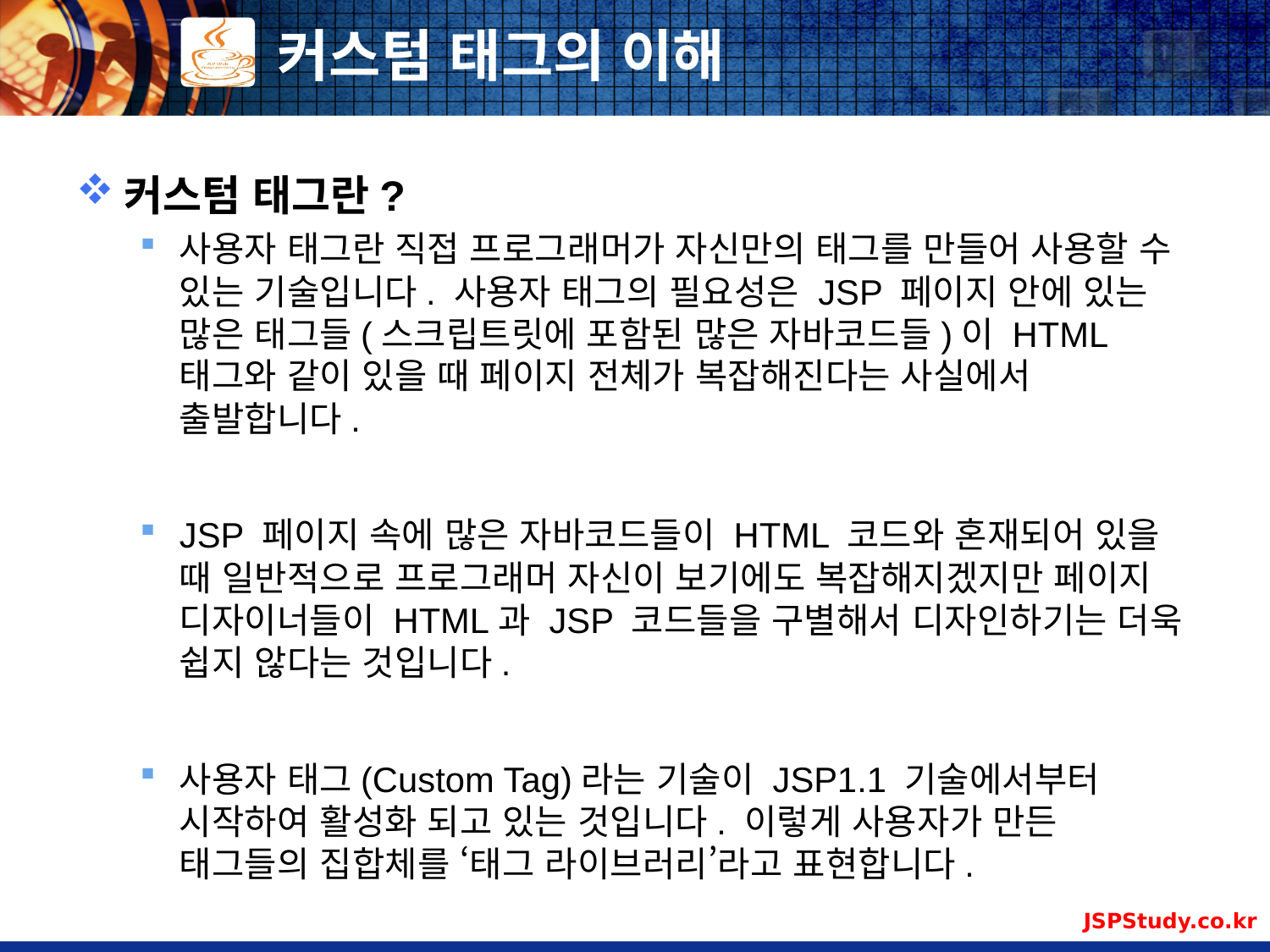

# 커스텀 태그의 이해
커스텀 태그란?
사용자 태그란 직접 프로그래머가 자신만의 태그를 만들어 사용할 수 있는 기술입니다. 사용자 태그의 필요성은 JSP 페이지 안에 있는 많은 태그들(스크립트릿에 포함된 많은 자바코드들)이 HTML 태그와 같이 있을 때 페이지 전체가 복잡해진다는 사실에서 출발합니다.

JSP 페이지 속에 많은 자바코드들이 HTML 코드와 혼재되어 있을 때 일반적으로 프로그래머 자신이 보기에도 복잡해지겠지만 페이지 디자이너들이 HTML과 JSP 코드들을 구별해서 디자인하기는 더욱 쉽지 않다는 것입니다.

사용자 태그(Custom Tag)라는 기술이 JSP1.1 기술에서부터 시작하여 활성화 되고 있는 것입니다. 이렇게 사용자가 만든 태그들의 집합체를 ‘태그 라이브러리’라고 표현합니다.

JSPStudy.co.kr